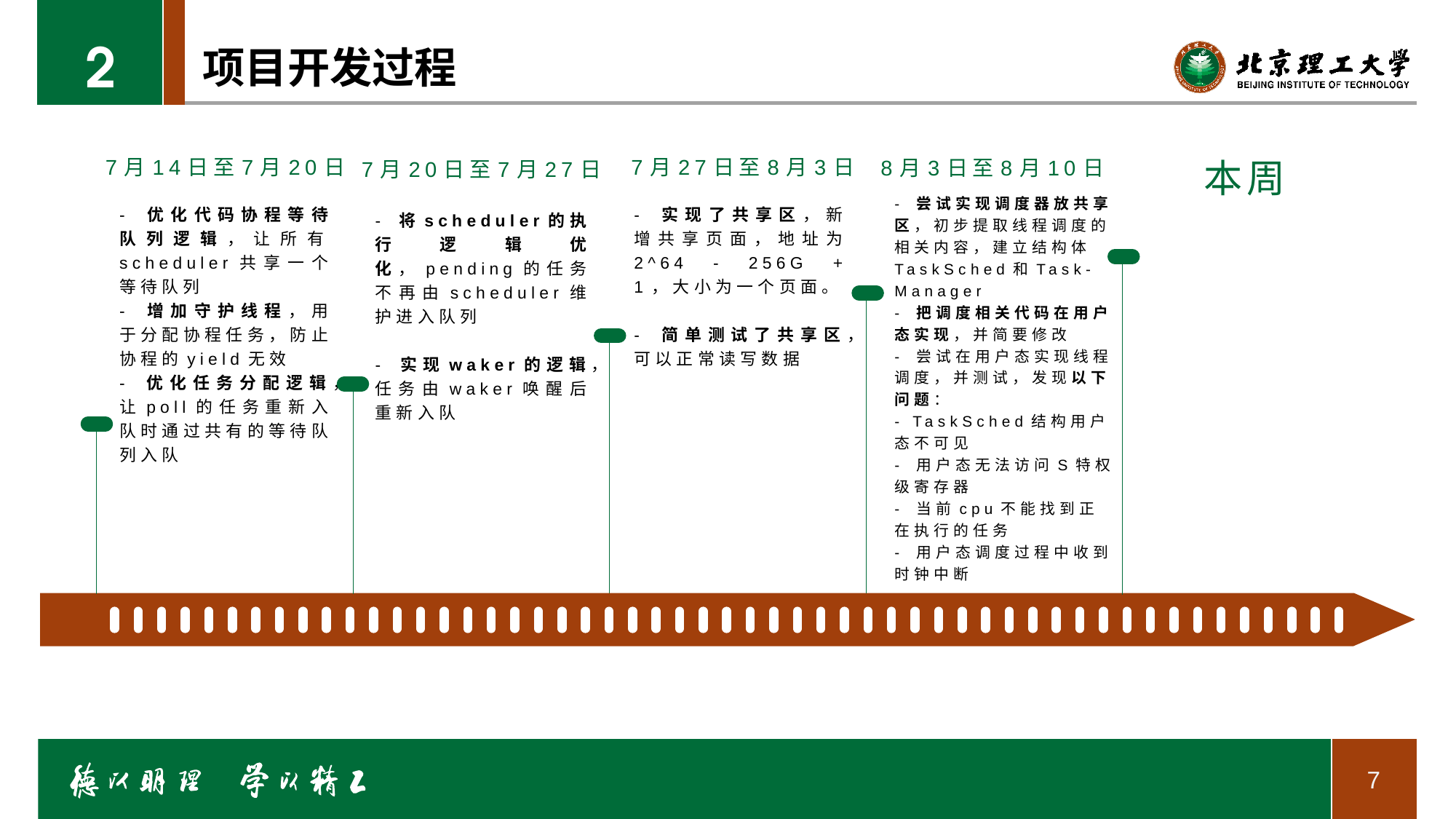

2
# 项目开发过程
本周
7月14日至7月20日
7月27日至8月3日
8月3日至8月10日
7月20日至7月27日
- 尝试实现调度器放共享区，初步提取线程调度的相关内容，建立结构体TaskSched和Task-Manager
- 把调度相关代码在用户态实现，并简要修改
- 尝试在用户态实现线程调度，并测试，发现以下问题：
- TaskSched结构用户态不可见
- 用户态无法访问S特权级寄存器
- 当前cpu不能找到正在执行的任务
- 用户态调度过程中收到时钟中断
- 优化代码协程等待队列逻辑，让所有scheduler共享一个等待队列
- 增加守护线程，用于分配协程任务，防止协程的yield无效
- 优化任务分配逻辑，让poll的任务重新入队时通过共有的等待队列入队
- 实现了共享区，新增共享页面，地址为 2^64 - 256G + 1，大小为一个页面。

- 简单测试了共享区，可以正常读写数据
- 将scheduler的执行逻辑优化，pending的任务不再由scheduler维护进入队列

- 实现waker的逻辑，任务由waker唤醒后重新入队